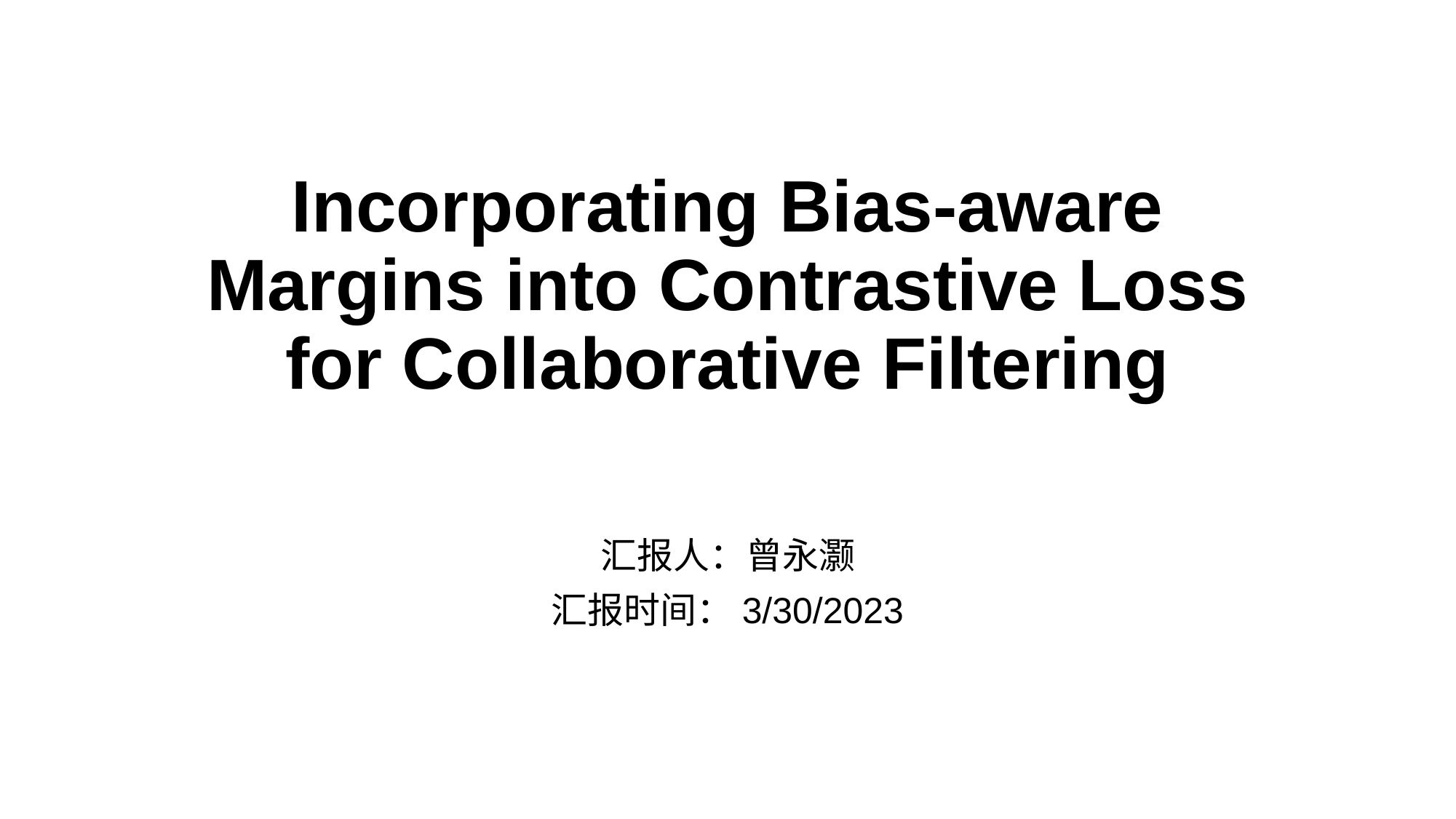

# Incorporating Bias-aware Margins into Contrastive Loss for Collaborative Filtering
汇报人：曾永灏
汇报时间：3/30/2023